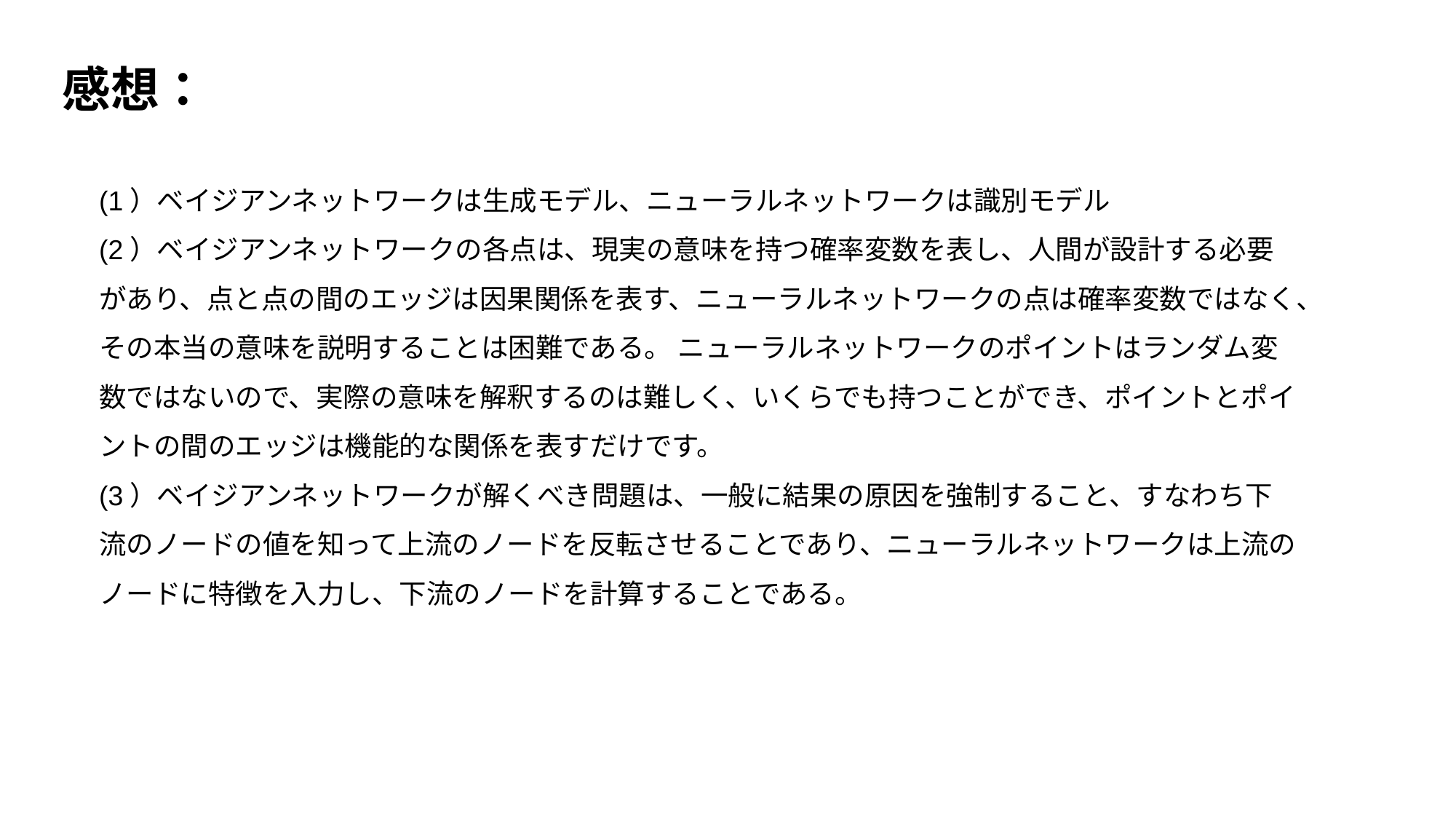

感想：
(1）ベイジアンネットワークは生成モデル、ニューラルネットワークは識別モデル
(2）ベイジアンネットワークの各点は、現実の意味を持つ確率変数を表し、人間が設計する必要があり、点と点の間のエッジは因果関係を表す、ニューラルネットワークの点は確率変数ではなく、その本当の意味を説明することは困難である。 ニューラルネットワークのポイントはランダム変数ではないので、実際の意味を解釈するのは難しく、いくらでも持つことができ、ポイントとポイントの間のエッジは機能的な関係を表すだけです。
(3）ベイジアンネットワークが解くべき問題は、一般に結果の原因を強制すること、すなわち下流のノードの値を知って上流のノードを反転させることであり、ニューラルネットワークは上流のノードに特徴を入力し、下流のノードを計算することである。